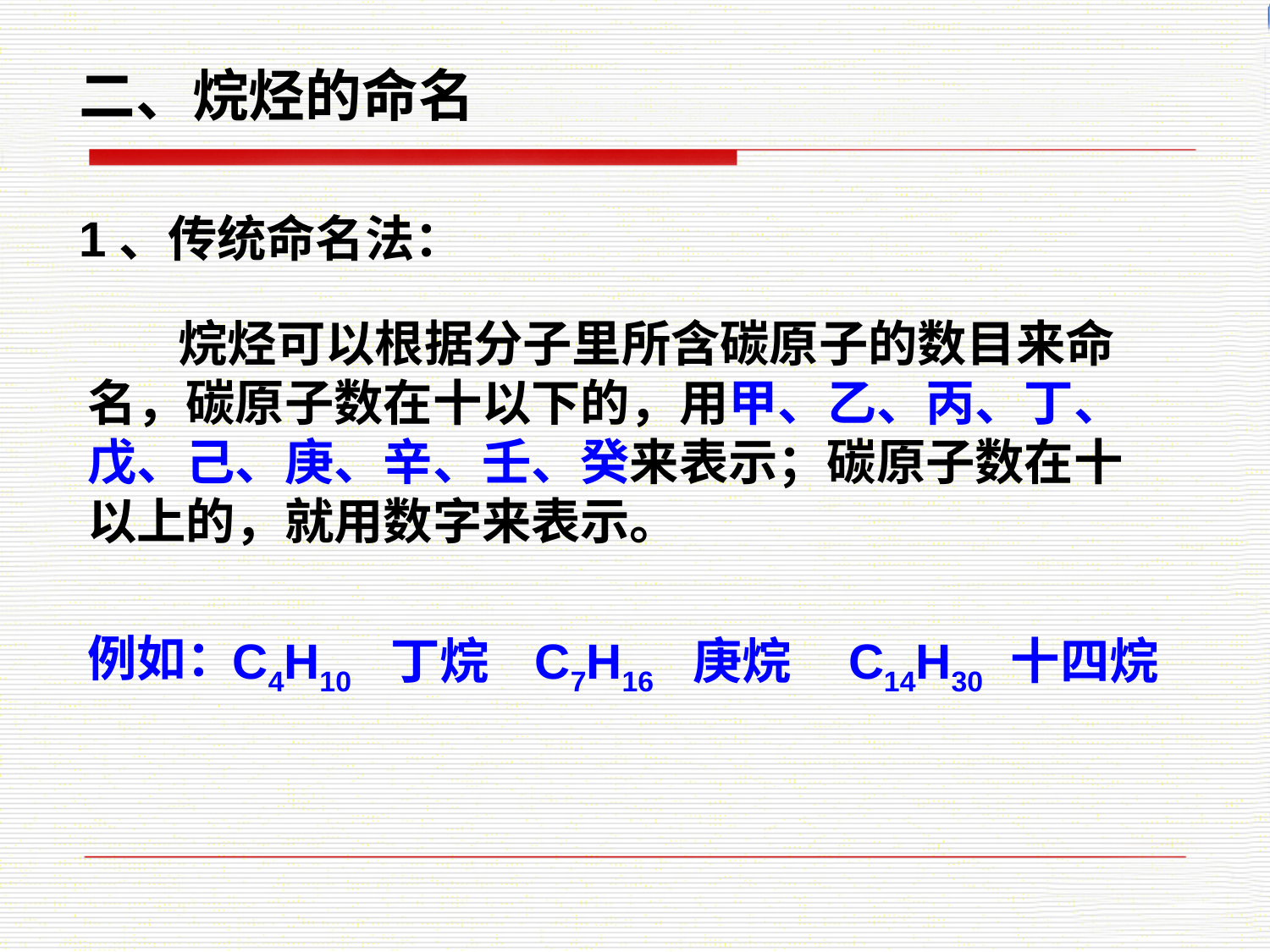

二、烷烃的命名
1、传统命名法：
       烷烃可以根据分子里所含碳原子的数目来命名，碳原子数在十以下的，用甲、乙、丙、丁、戊、己、庚、辛、壬、癸来表示；碳原子数在十以上的，就用数字来表示。
例如：
C4H10  丁烷   C7H16  庚烷    C14H30  十四烷